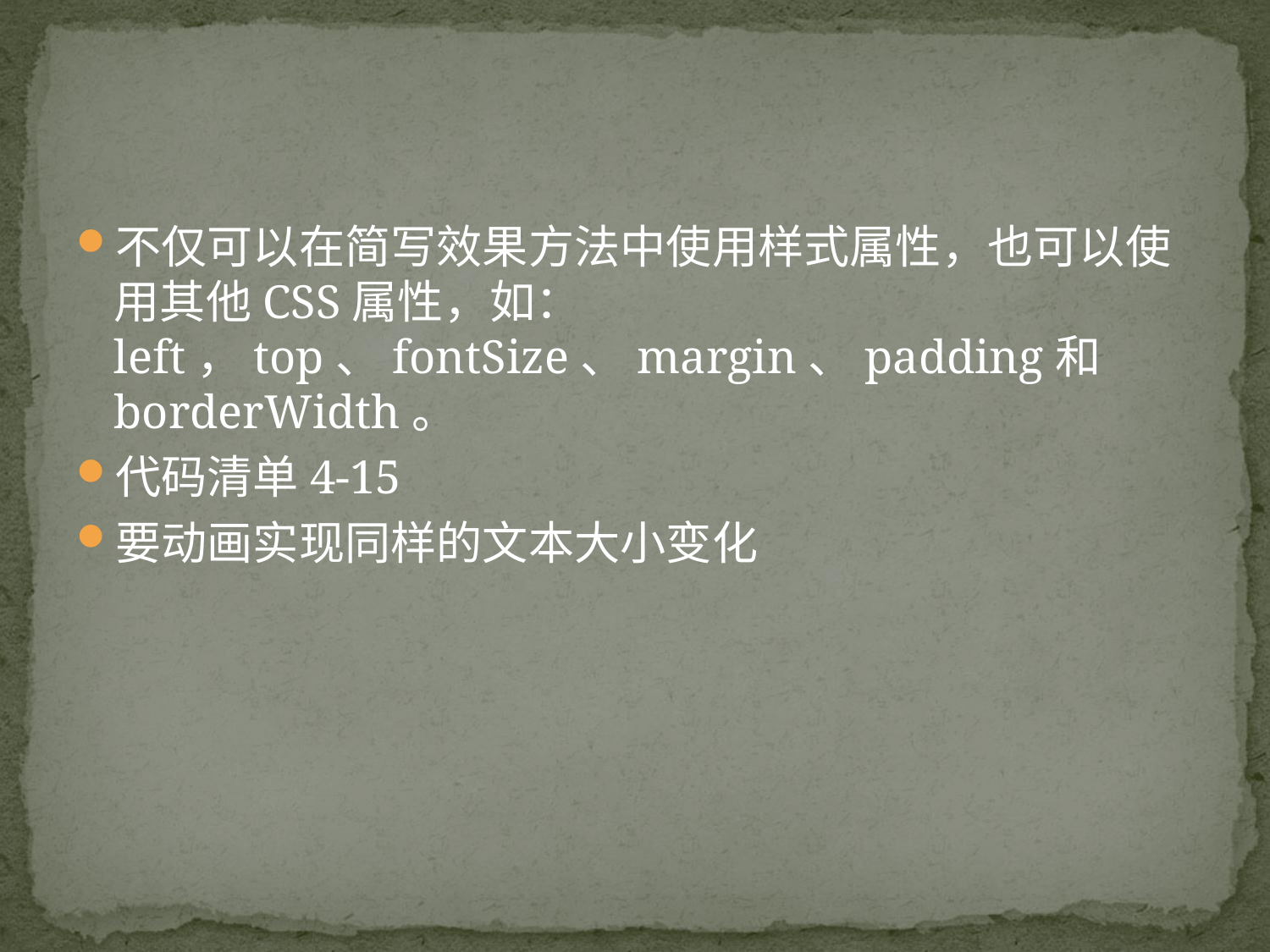

#
不仅可以在简写效果方法中使用样式属性，也可以使用其他CSS属性，如：left，top、fontSize、margin、padding和borderWidth。
代码清单4-15
要动画实现同样的文本大小变化